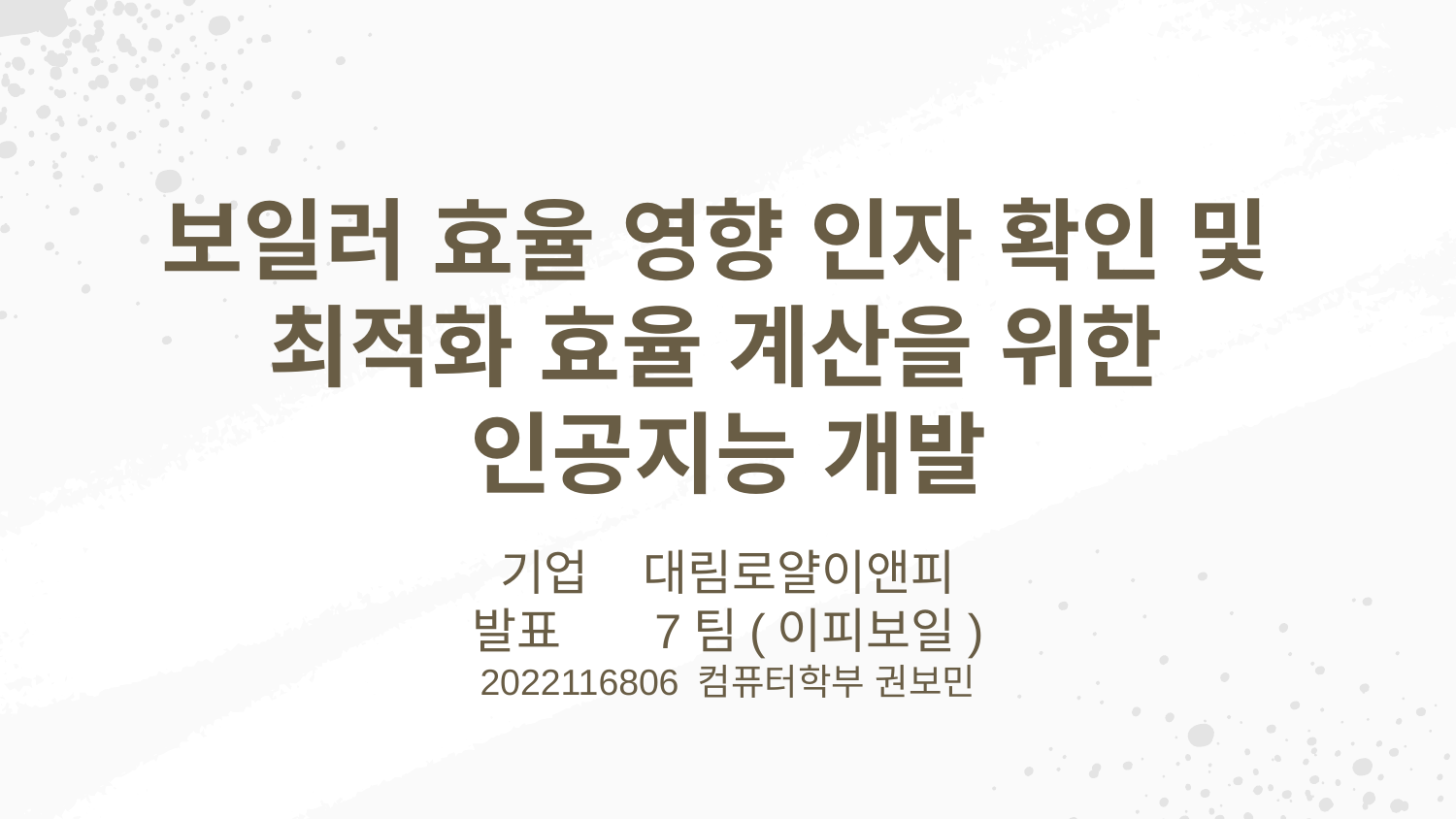

# 보일러 효율 영향 인자 확인 및 최적화 효율 계산을 위한 인공지능 개발
기업    대림로얄이앤피
발표      7팀(이피보일)
2022116806 컴퓨터학부 권보민